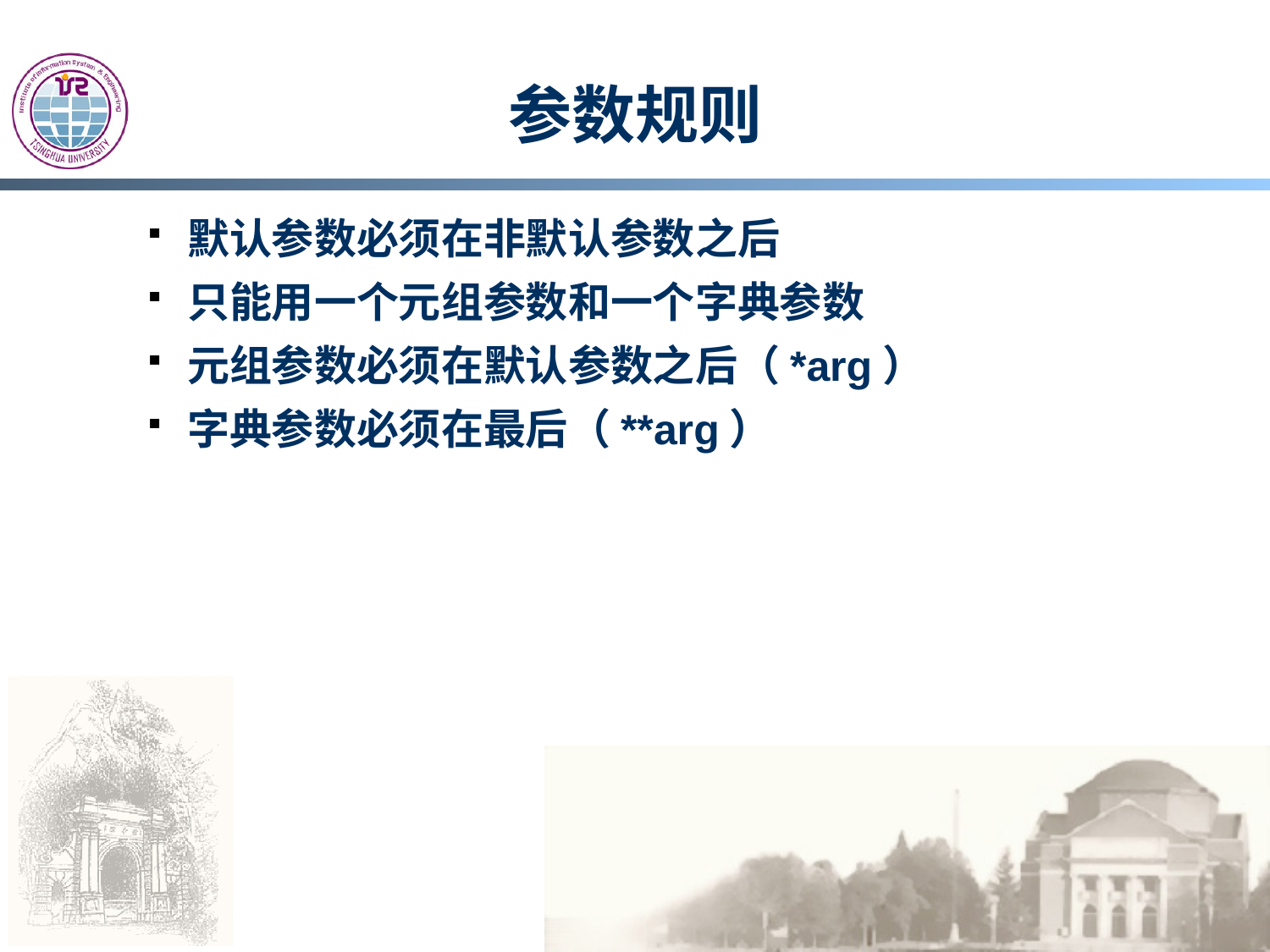

# 参数规则
默认参数必须在非默认参数之后
只能用一个元组参数和一个字典参数
元组参数必须在默认参数之后（*arg）
字典参数必须在最后（**arg）